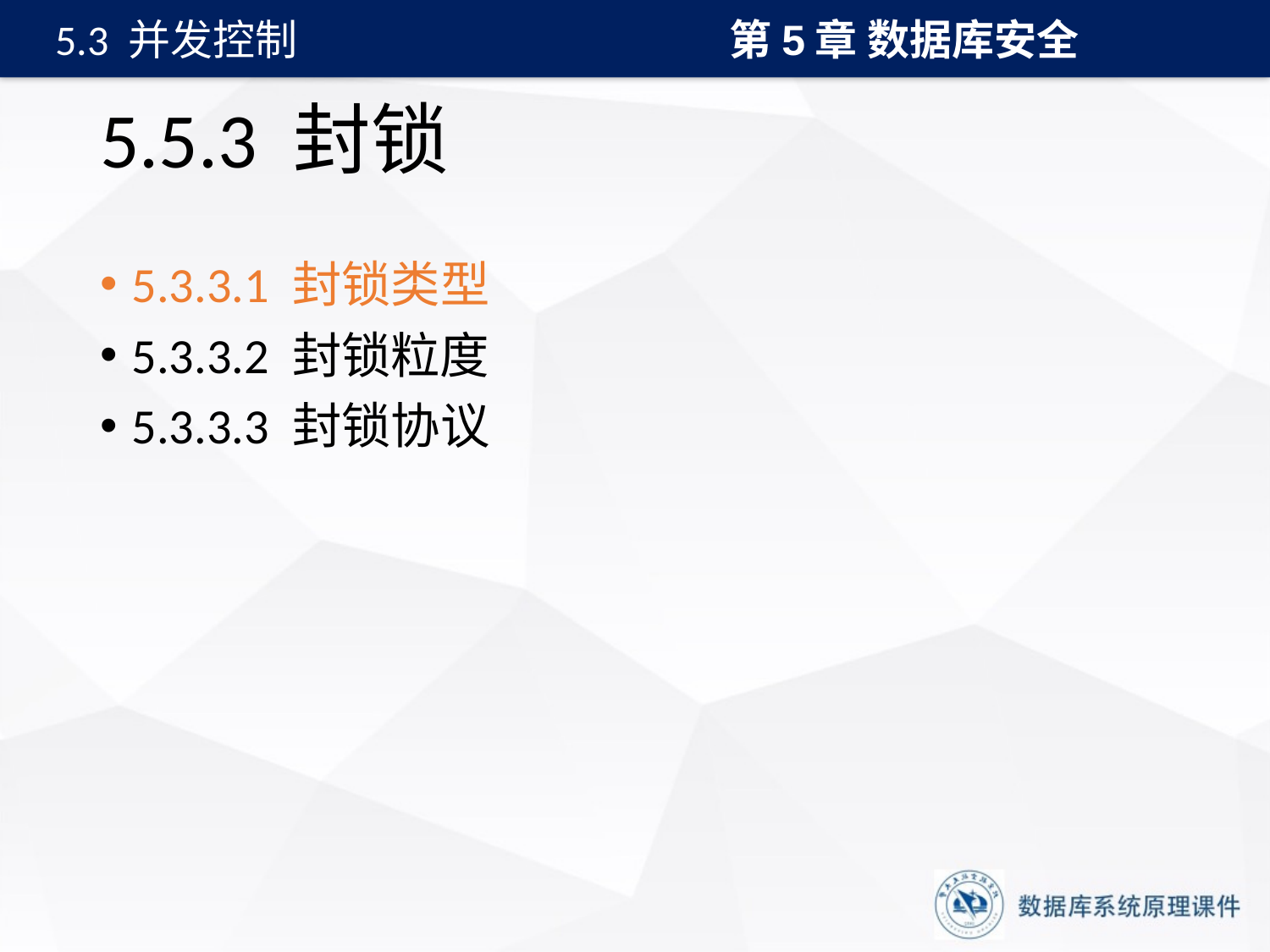

第5章 数据库安全
5.3 并发控制
# 5.5.3 封锁
5.3.3.1 封锁类型
5.3.3.2 封锁粒度
5.3.3.3 封锁协议